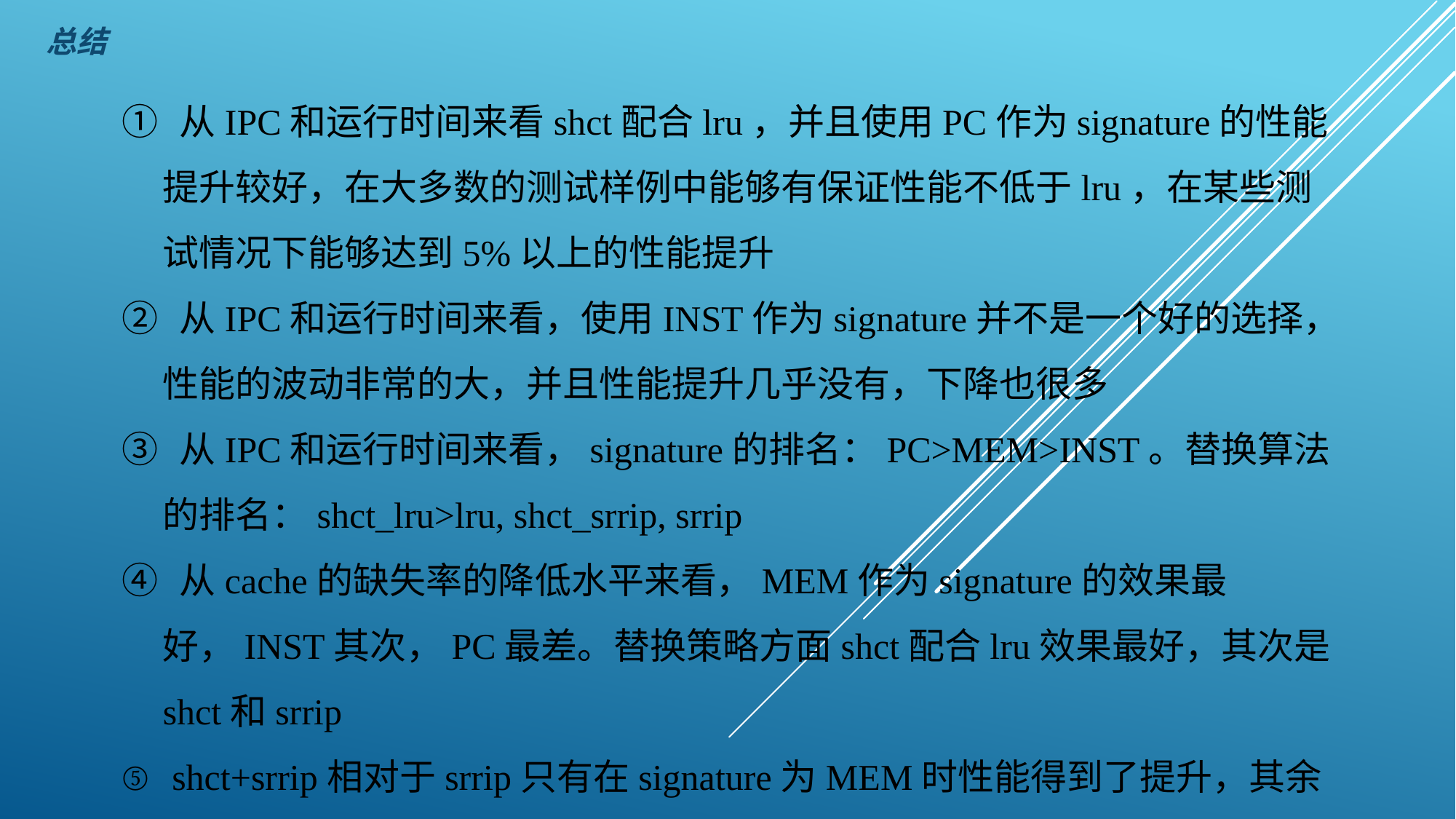

总结
 从IPC和运行时间来看shct配合lru，并且使用PC作为signature的性能提升较好，在大多数的测试样例中能够有保证性能不低于lru，在某些测试情况下能够达到5%以上的性能提升
 从IPC和运行时间来看，使用INST作为signature并不是一个好的选择，性能的波动非常的大，并且性能提升几乎没有，下降也很多
 从IPC和运行时间来看，signature的排名：PC>MEM>INST。替换算法的排名：shct_lru>lru, shct_srrip, srrip
 从cache的缺失率的降低水平来看，MEM作为signature的效果最好，INST其次，PC最差。替换策略方面shct配合lru效果最好，其次是shct和srrip
 shct+srrip相对于srrip只有在signature为MEM时性能得到了提升，其余情况下，性能相对于srrip会下降一些